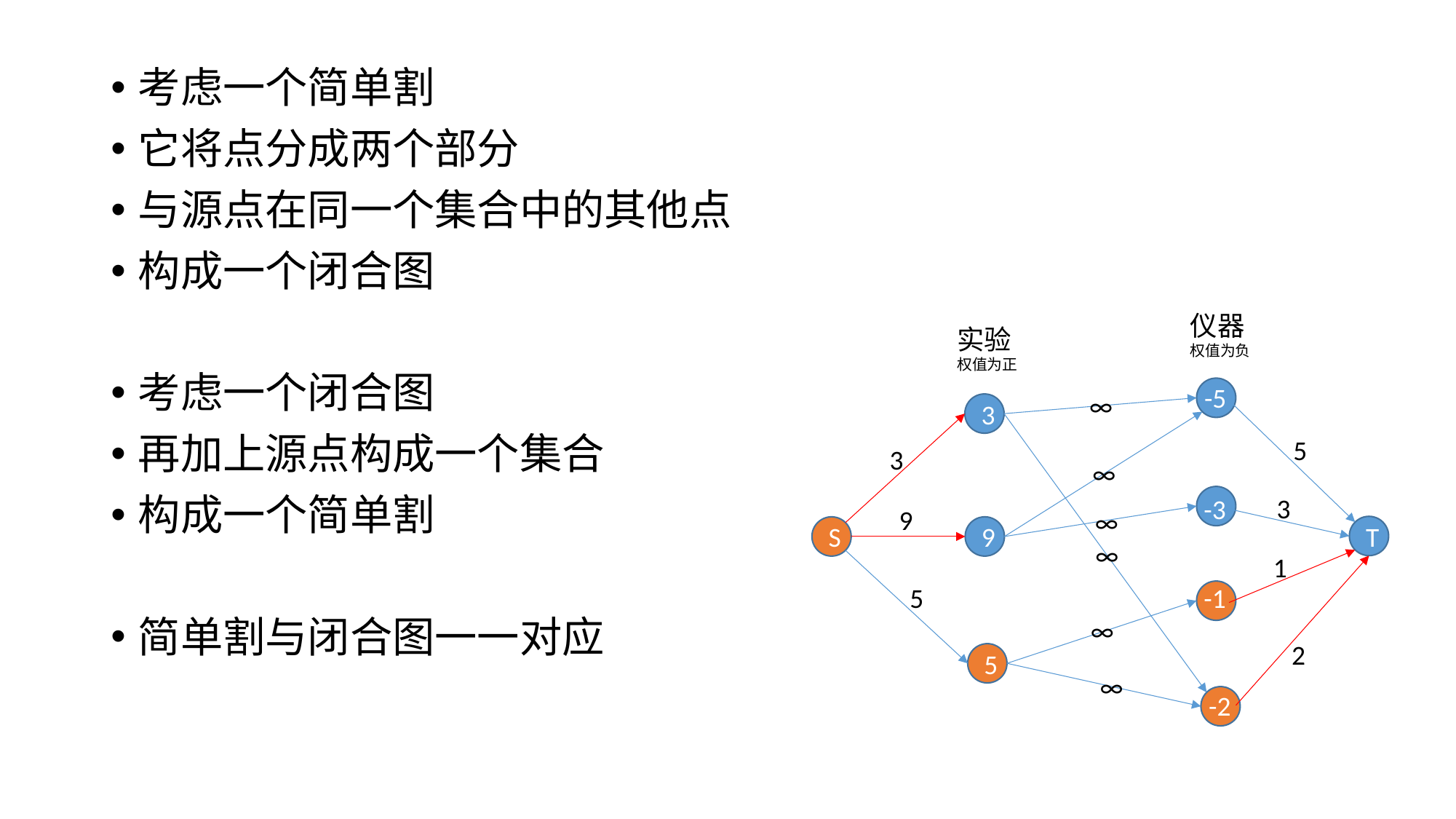

考虑一个简单割
它将点分成两个部分
与源点在同一个集合中的其他点
构成一个闭合图

考虑一个闭合图
再加上源点构成一个集合
构成一个简单割

简单割与闭合图一一对应
仪器
权值为负
实验
权值为正
-5

∞
3
5
3
∞
3
-3

9
∞
T
S
9
∞
1
-1
5

∞
2
5
∞
-2